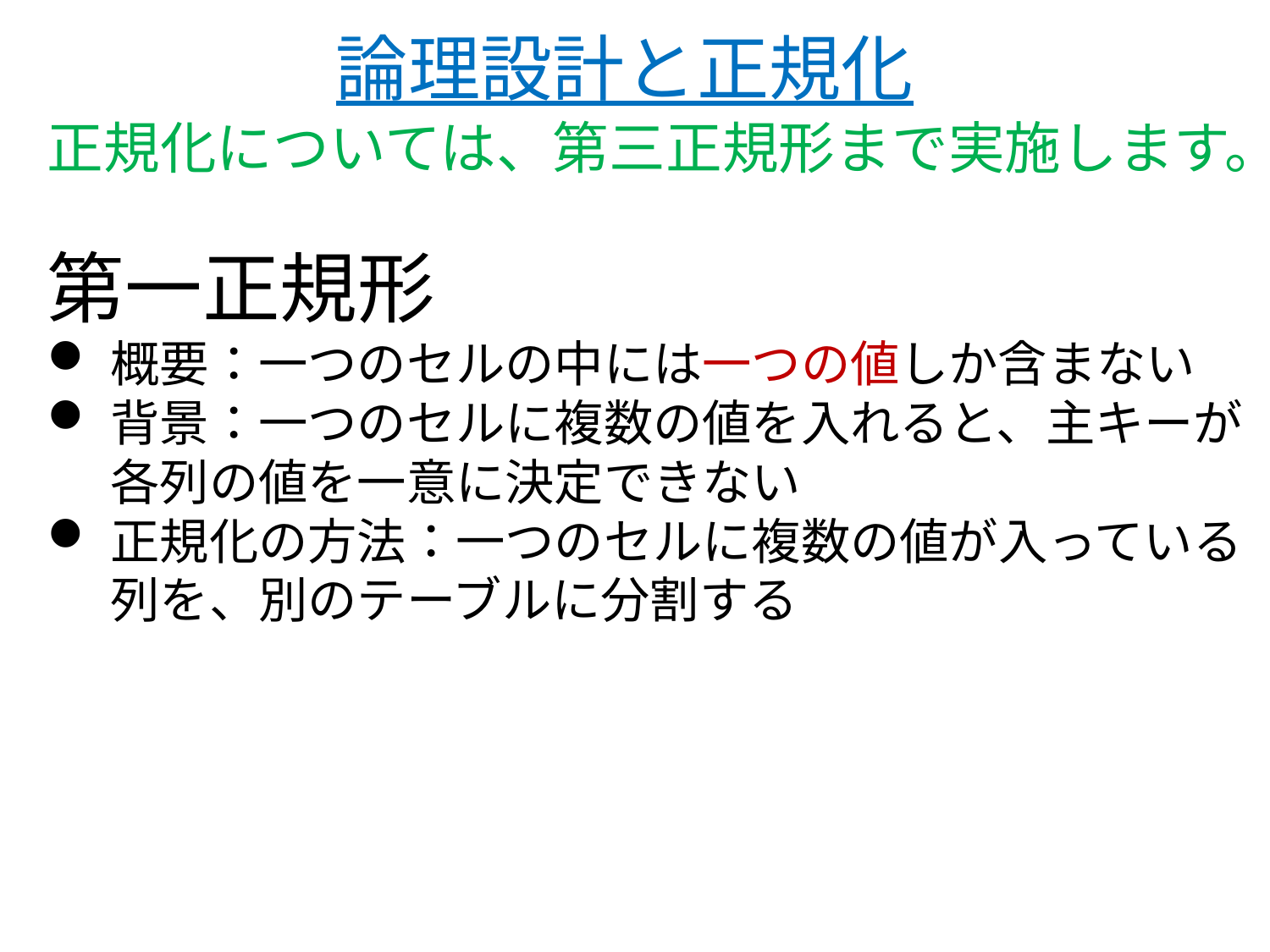

# 論理設計と正規化
正規化については、第三正規形まで実施します。

第一正規形
概要：一つのセルの中には一つの値しか含まない
背景：一つのセルに複数の値を入れると、主キーが各列の値を一意に決定できない
正規化の方法：一つのセルに複数の値が入っている列を、別のテーブルに分割する